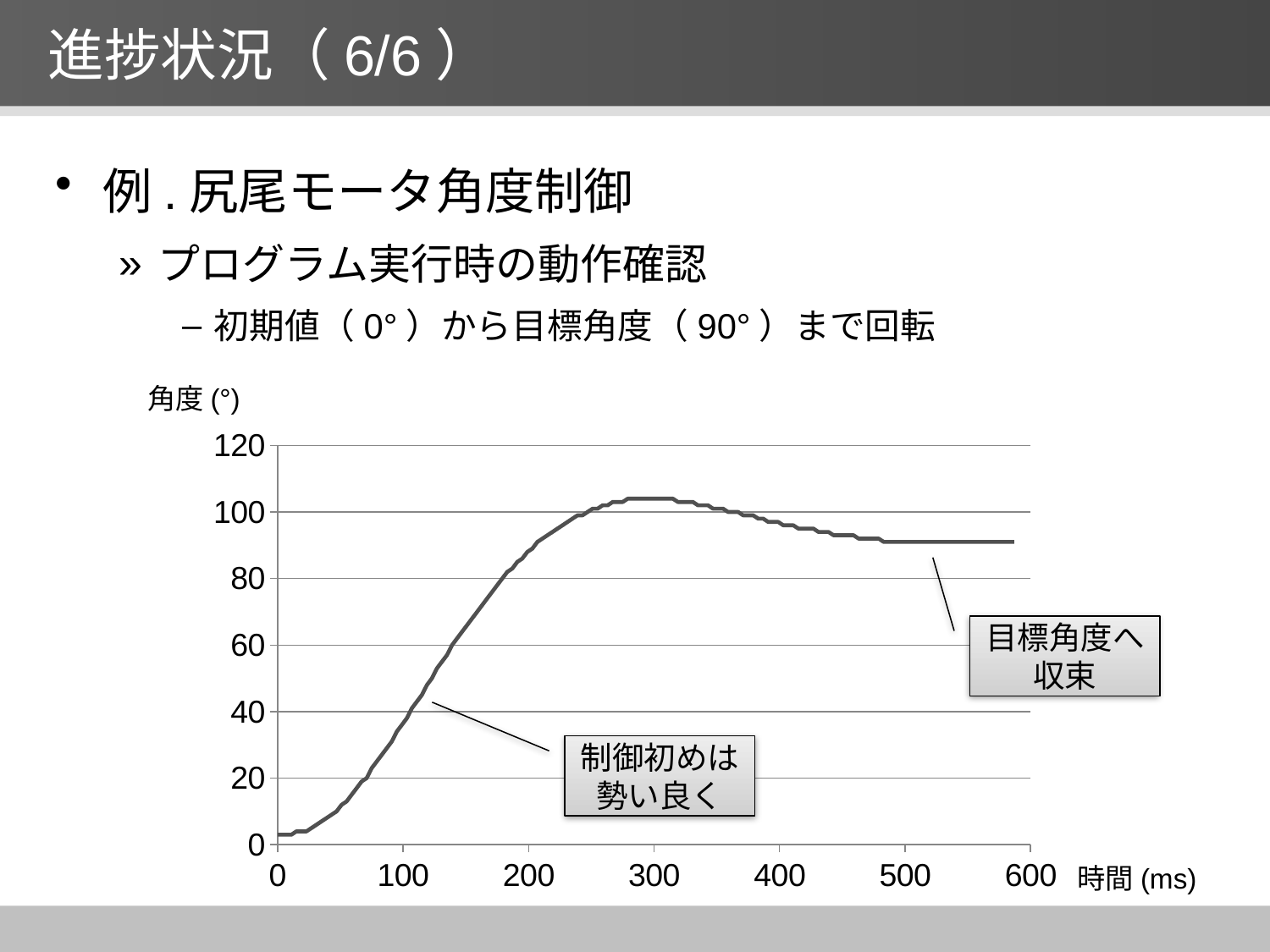

# 進捗状況（6/6）
例.尻尾モータ角度制御
プログラム実行時の動作確認
初期値（0°）から目標角度（90°）まで回転

角度(°)

### Chart

| Category |  |  |  |  |
|---|---|---|---|---|
目標角度へ収束
制御初めは勢い良く
時間(ms)